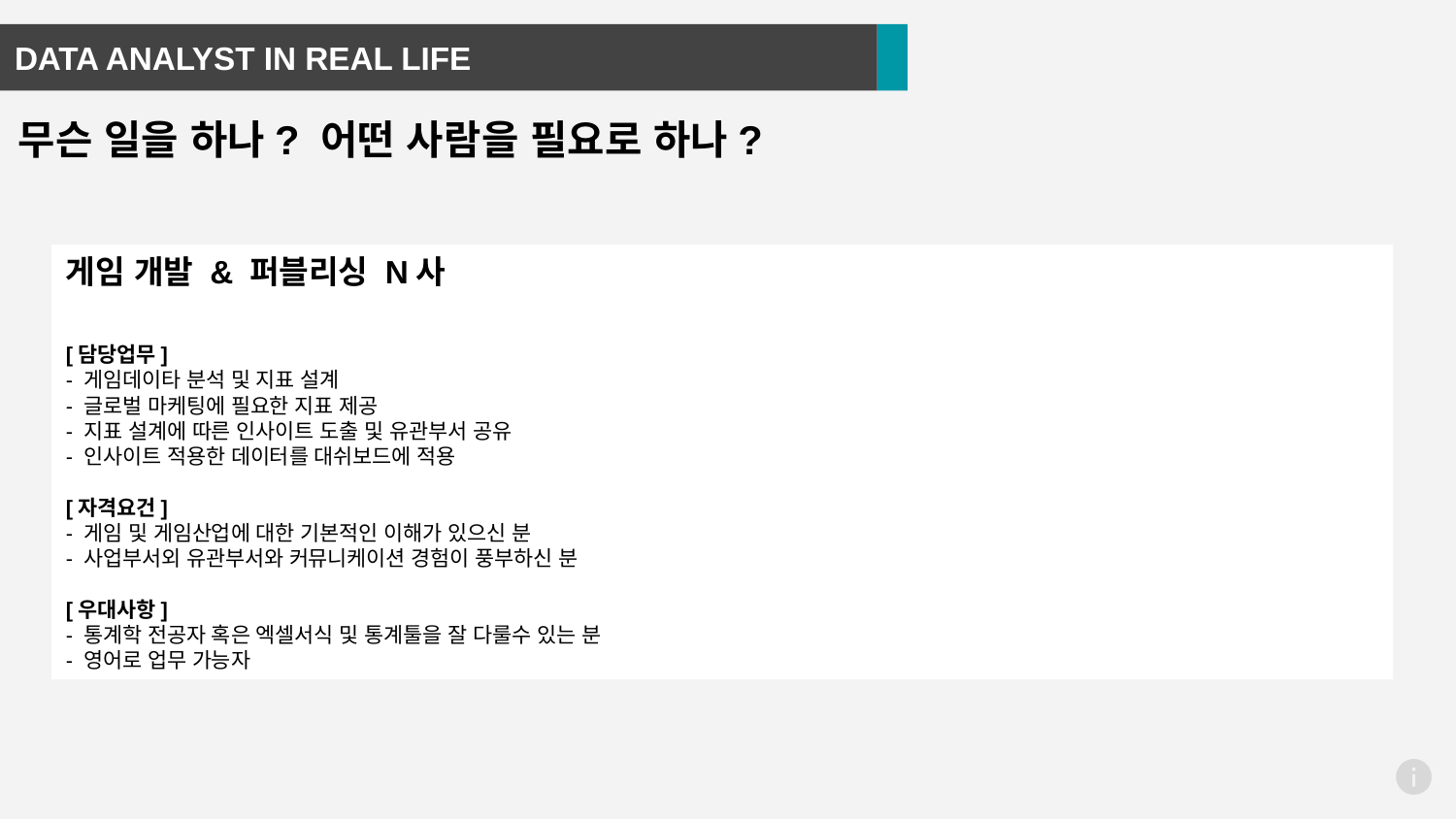

DATA ANALYST IN REAL LIFE

무슨 일을 하나? 어떤 사람을 필요로 하나?
게임 개발 & 퍼블리싱 N사
[담당업무]
- 게임데이타 분석 및 지표 설계
- 글로벌 마케팅에 필요한 지표 제공
- 지표 설계에 따른 인사이트 도출 및 유관부서 공유
- 인사이트 적용한 데이터를 대쉬보드에 적용
[자격요건]
- 게임 및 게임산업에 대한 기본적인 이해가 있으신 분
- 사업부서외 유관부서와 커뮤니케이션 경험이 풍부하신 분

[우대사항]
- 통계학 전공자 혹은 엑셀서식 및 통계툴을 잘 다룰수 있는 분
- 영어로 업무 가능자